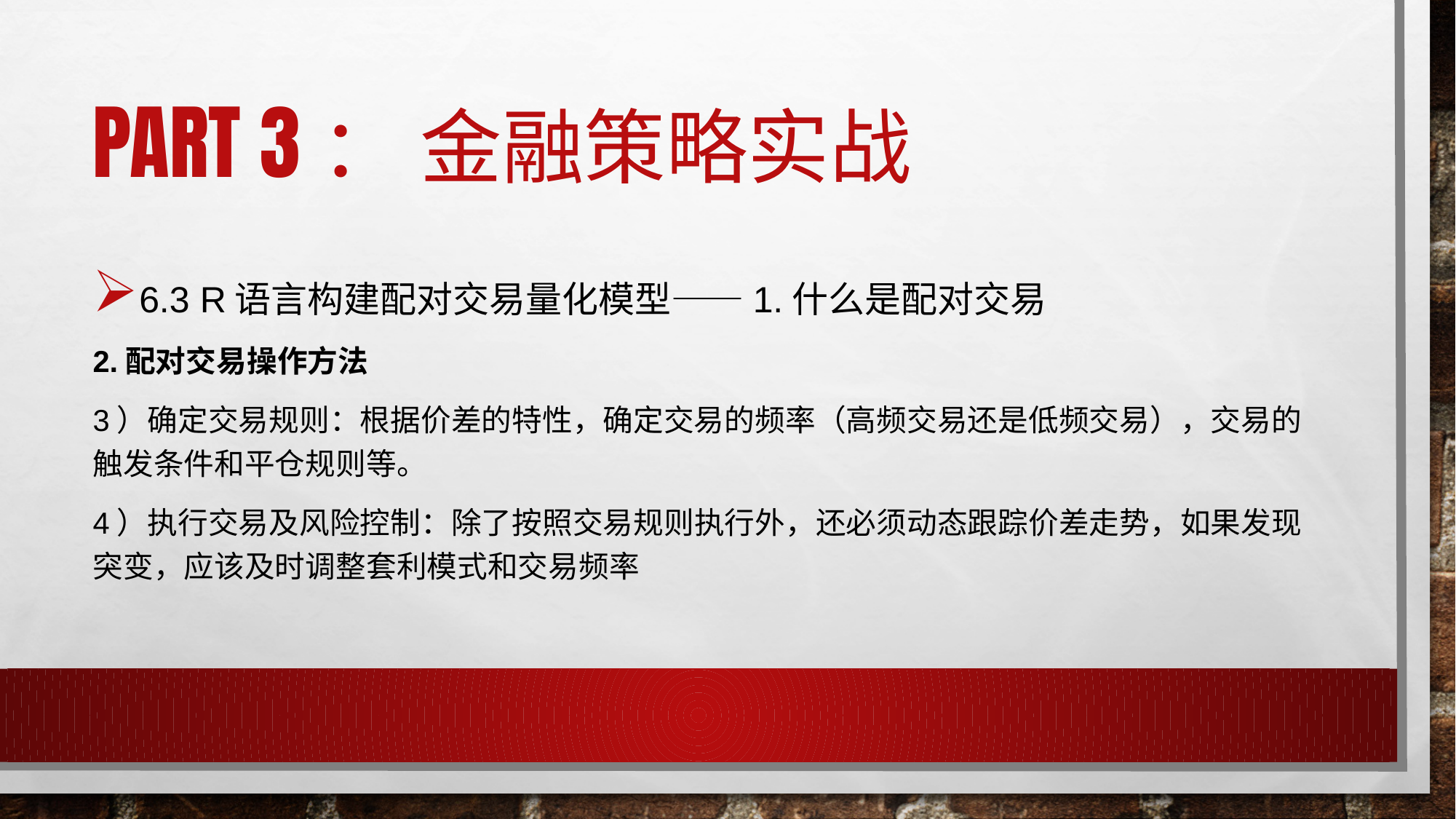

# Part 3： 金融策略实战
6.3 R语言构建配对交易量化模型——1.什么是配对交易
2.配对交易操作方法
3）确定交易规则：根据价差的特性，确定交易的频率（高频交易还是低频交易），交易的触发条件和平仓规则等。
4）执行交易及风险控制：除了按照交易规则执行外，还必须动态跟踪价差走势，如果发现突变，应该及时调整套利模式和交易频率